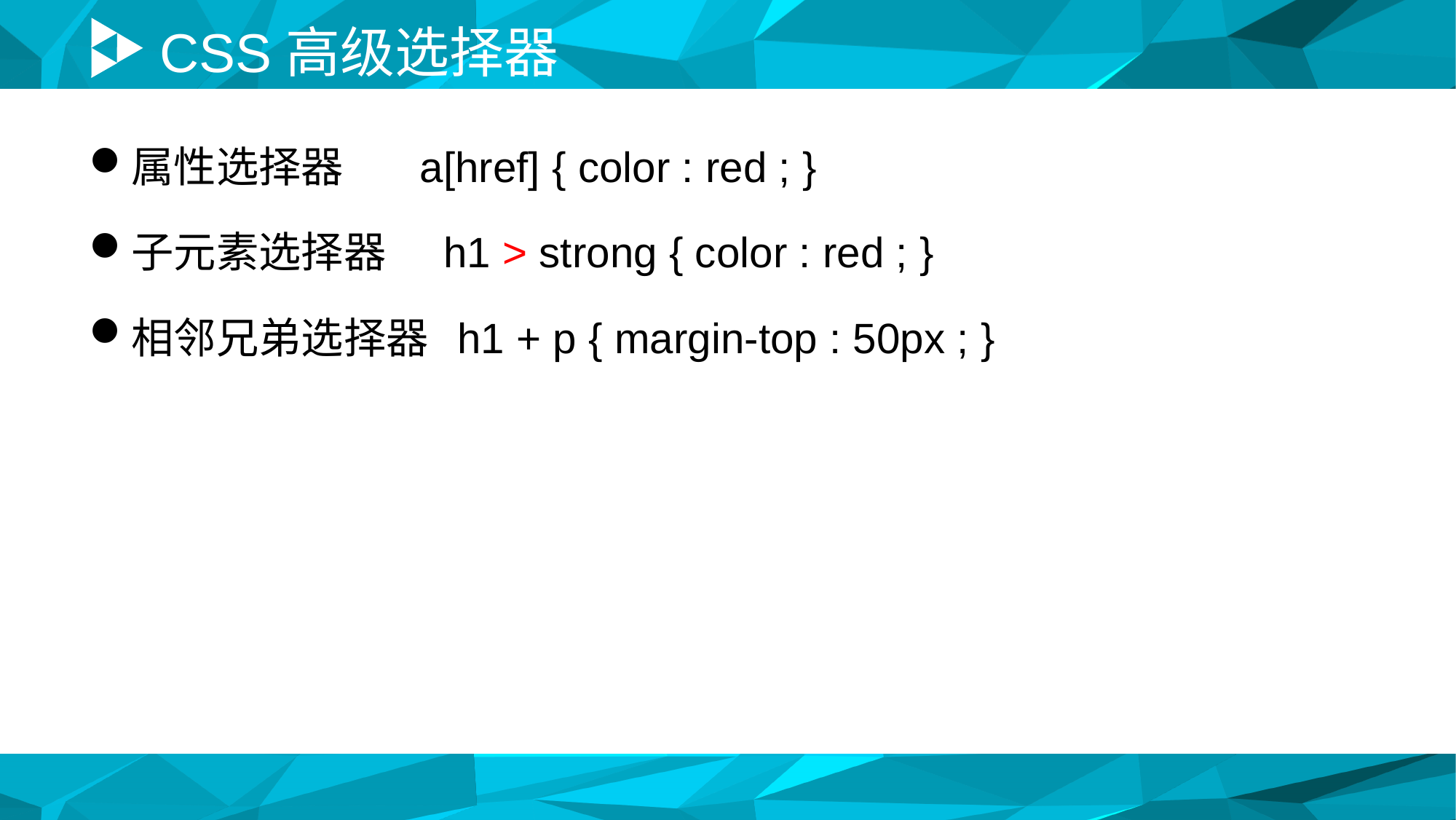

# CSS高级选择器
属性选择器       a[href] { color : red ; }
子元素选择器     h1 > strong { color : red ; }
相邻兄弟选择器  h1 + p { margin-top : 50px ; }